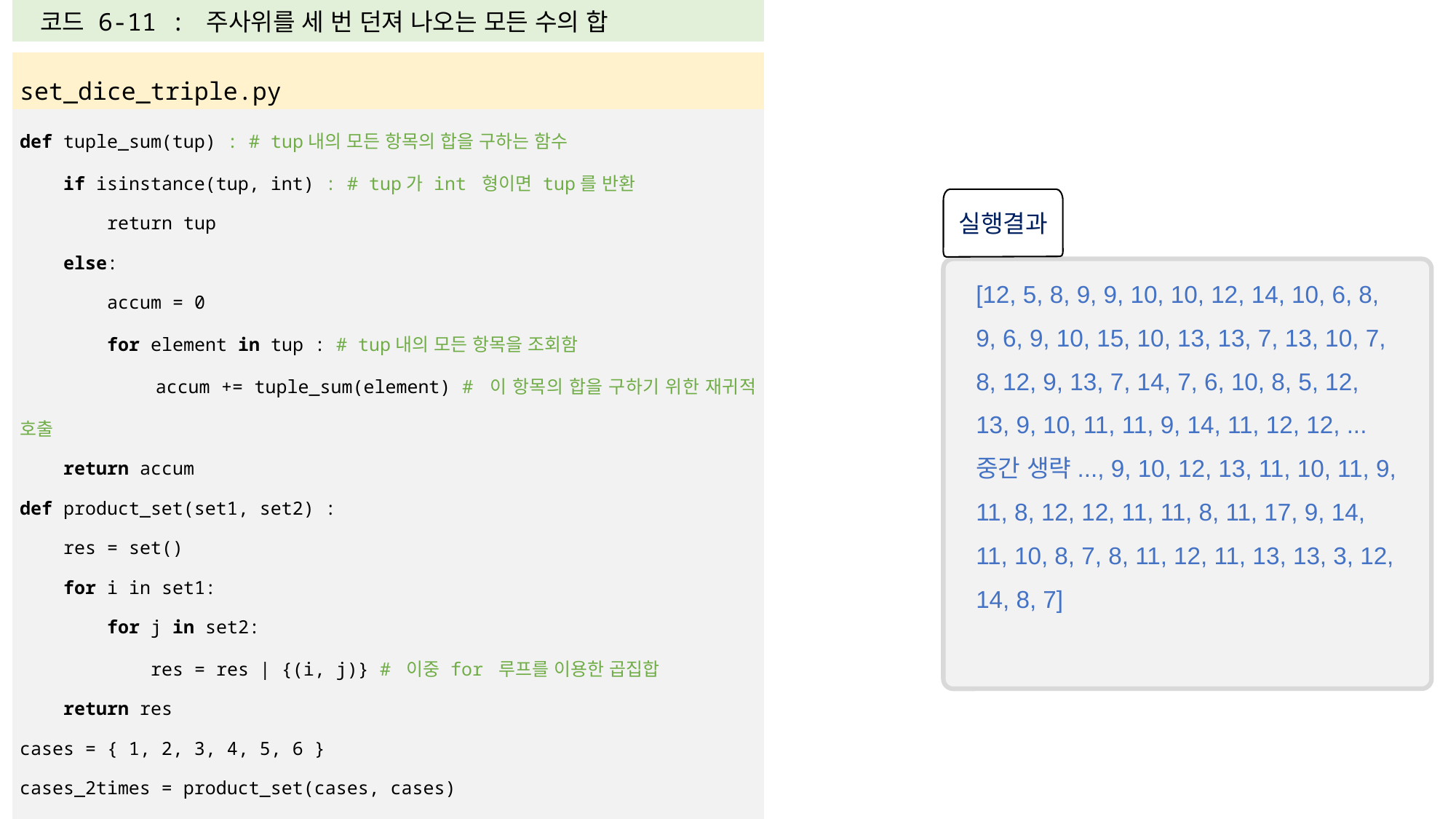

| 코드 6-11 : 주사위를 세 번 던져 나오는 모든 수의 합 |
| --- |
|  |
| set\_dice\_triple.py |
| def tuple\_sum(tup) : # tup내의 모든 항목의 합을 구하는 함수 if isinstance(tup, int) : # tup가 int 형이면 tup를 반환 return tup else: accum = 0 for element in tup : # tup내의 모든 항목을 조회함 accum += tuple\_sum(element) # 이 항목의 합을 구하기 위한 재귀적 호출 return accum def product\_set(set1, set2) : res = set() for i in set1: for j in set2: res = res | {(i, j)} # 이중 for 루프를 이용한 곱집합 return res cases = { 1, 2, 3, 4, 5, 6 } cases\_2times = product\_set(cases, cases) cases\_3times = product\_set(cases, cases\_2times) sums = [tuple\_sum(tup) for tup in cases\_3times] print(sums) # tup내의 모든 항목의 합을 리스트로 출력 |
실행결과

[12, 5, 8, 9, 9, 10, 10, 12, 14, 10, 6, 8, 9, 6, 9, 10, 15, 10, 13, 13, 7, 13, 10, 7, 8, 12, 9, 13, 7, 14, 7, 6, 10, 8, 5, 12, 13, 9, 10, 11, 11, 9, 14, 11, 12, 12, ...중간 생략..., 9, 10, 12, 13, 11, 10, 11, 9, 11, 8, 12, 12, 11, 11, 8, 11, 17, 9, 14, 11, 10, 8, 7, 8, 11, 12, 11, 13, 13, 3, 12, 14, 8, 7]